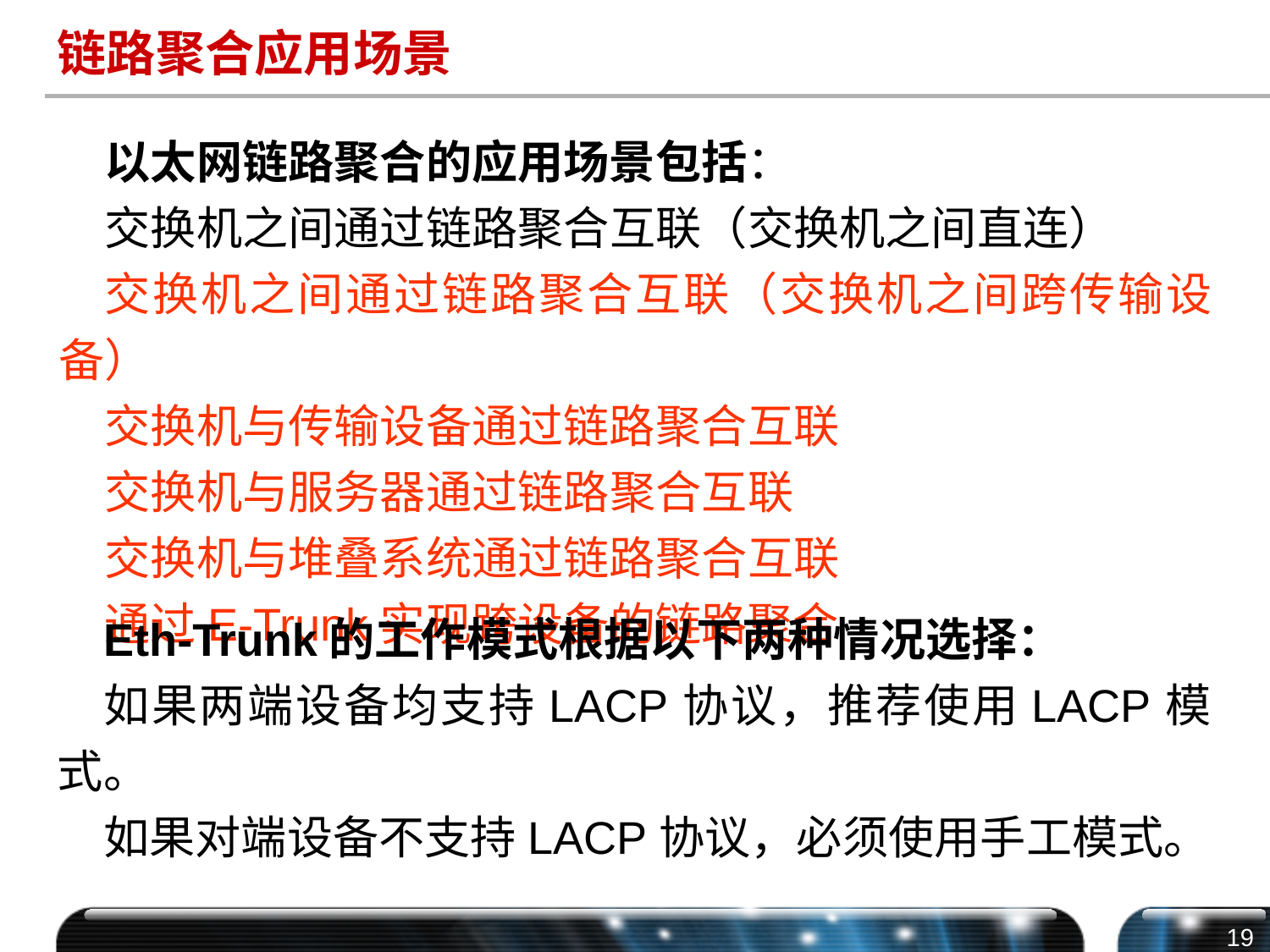

# 链路聚合应用场景
以太网链路聚合的应用场景包括：
交换机之间通过链路聚合互联（交换机之间直连）
交换机之间通过链路聚合互联（交换机之间跨传输设备）
交换机与传输设备通过链路聚合互联
交换机与服务器通过链路聚合互联
交换机与堆叠系统通过链路聚合互联
通过E-Trunk实现跨设备的链路聚合
Eth-Trunk的工作模式根据以下两种情况选择：
如果两端设备均支持LACP协议，推荐使用LACP模式。
如果对端设备不支持LACP协议，必须使用手工模式。